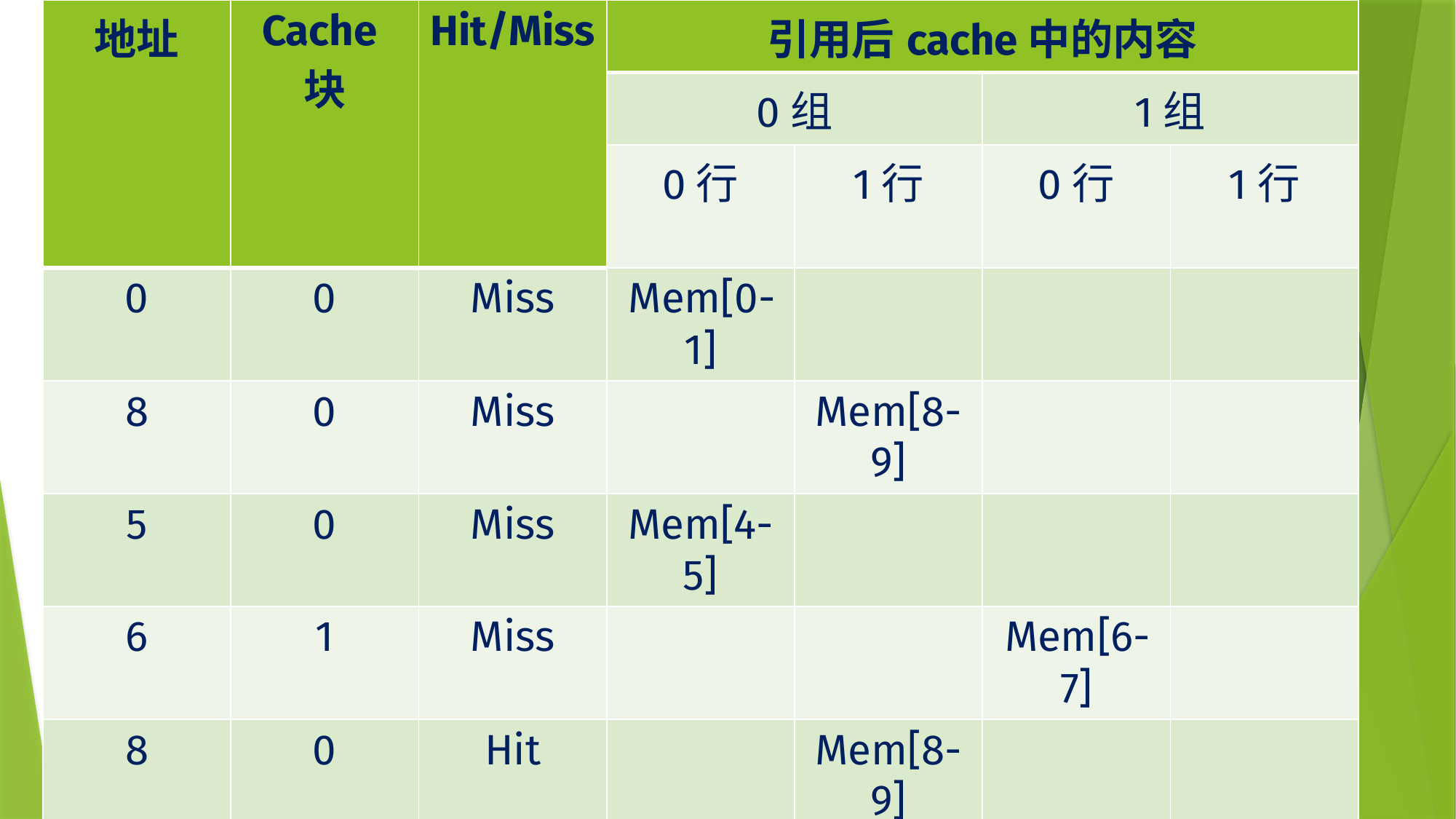

| 地址 | Cache块 | Hit/Miss | 引用后cache中的内容 |  |  |  |
| --- | --- | --- | --- | --- | --- | --- |
|  |  |  | 0组 |  | 1组 |  |
|  |  |  | 0行 | 1行 | 0行 | 1行 |
| 0 | 0 | Miss | Mem[0-1] |  |  |  |
| 8 | 0 | Miss |  | Mem[8-9] |  |  |
| 5 | 0 | Miss | Mem[4-5] |  |  |  |
| 6 | 1 | Miss |  |  | Mem[6-7] |  |
| 8 | 0 | Hit |  | Mem[8-9] |  |  |
| 0 | 0 | Miss | Mem[0-1] |  |  |  |
| 1 | 0 | Hit | Mem[0-1] |  |  |  |
| 4 | 0 | Miss |  | Mem[4-5] |  |  |
| 7 | 1 | Hit |  |  | Mem[6-7] |  |
| 8 | 0 | Miss | Mem[8-9] |  |  |  |